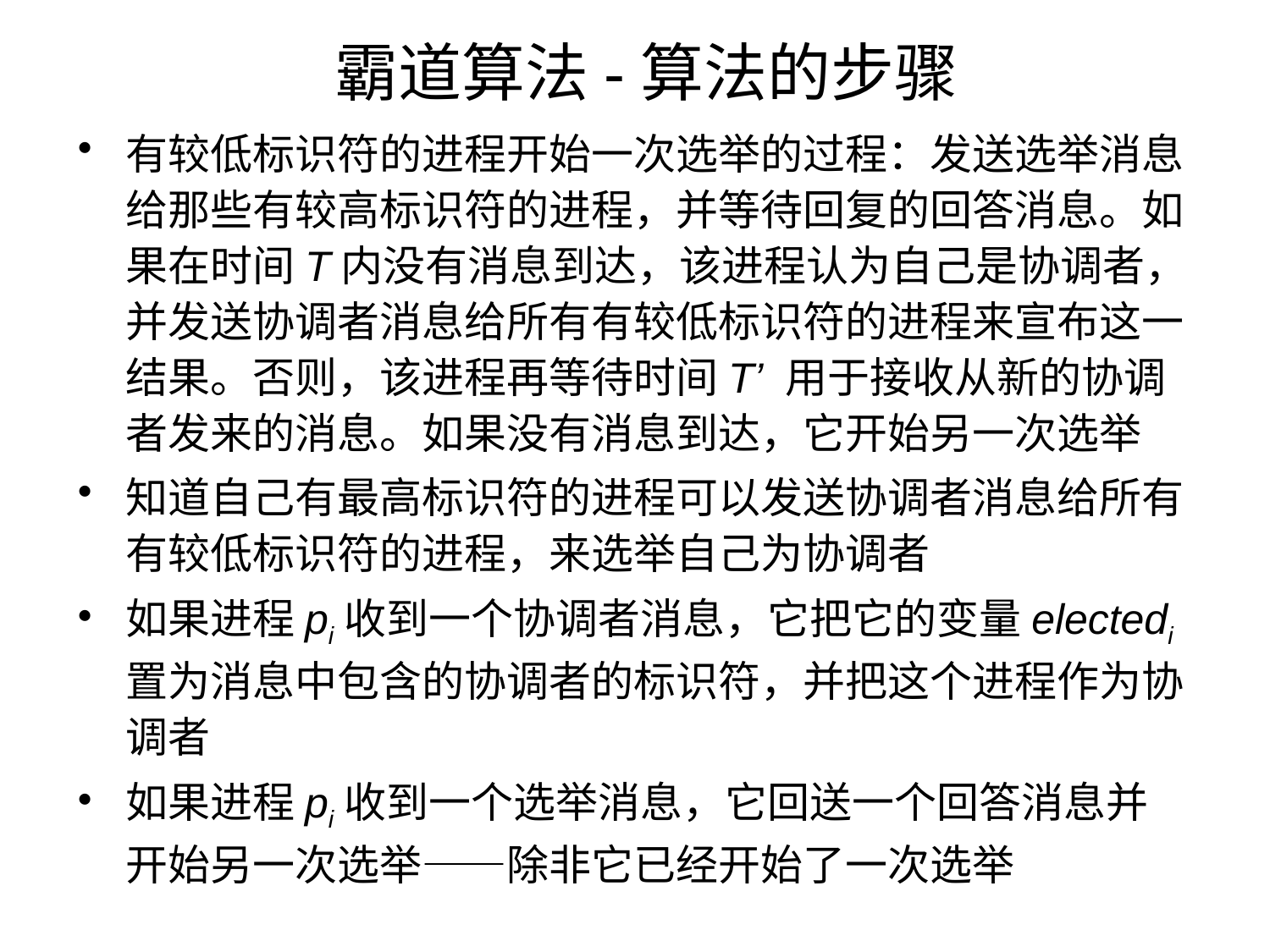

# 霸道算法-算法的步骤
有较低标识符的进程开始一次选举的过程：发送选举消息给那些有较高标识符的进程，并等待回复的回答消息。如果在时间T内没有消息到达，该进程认为自己是协调者，并发送协调者消息给所有有较低标识符的进程来宣布这一结果。否则，该进程再等待时间T’ 用于接收从新的协调者发来的消息。如果没有消息到达，它开始另一次选举
知道自己有最高标识符的进程可以发送协调者消息给所有有较低标识符的进程，来选举自己为协调者
如果进程pi收到一个协调者消息，它把它的变量electedi置为消息中包含的协调者的标识符，并把这个进程作为协调者
如果进程pi收到一个选举消息，它回送一个回答消息并开始另一次选举——除非它已经开始了一次选举